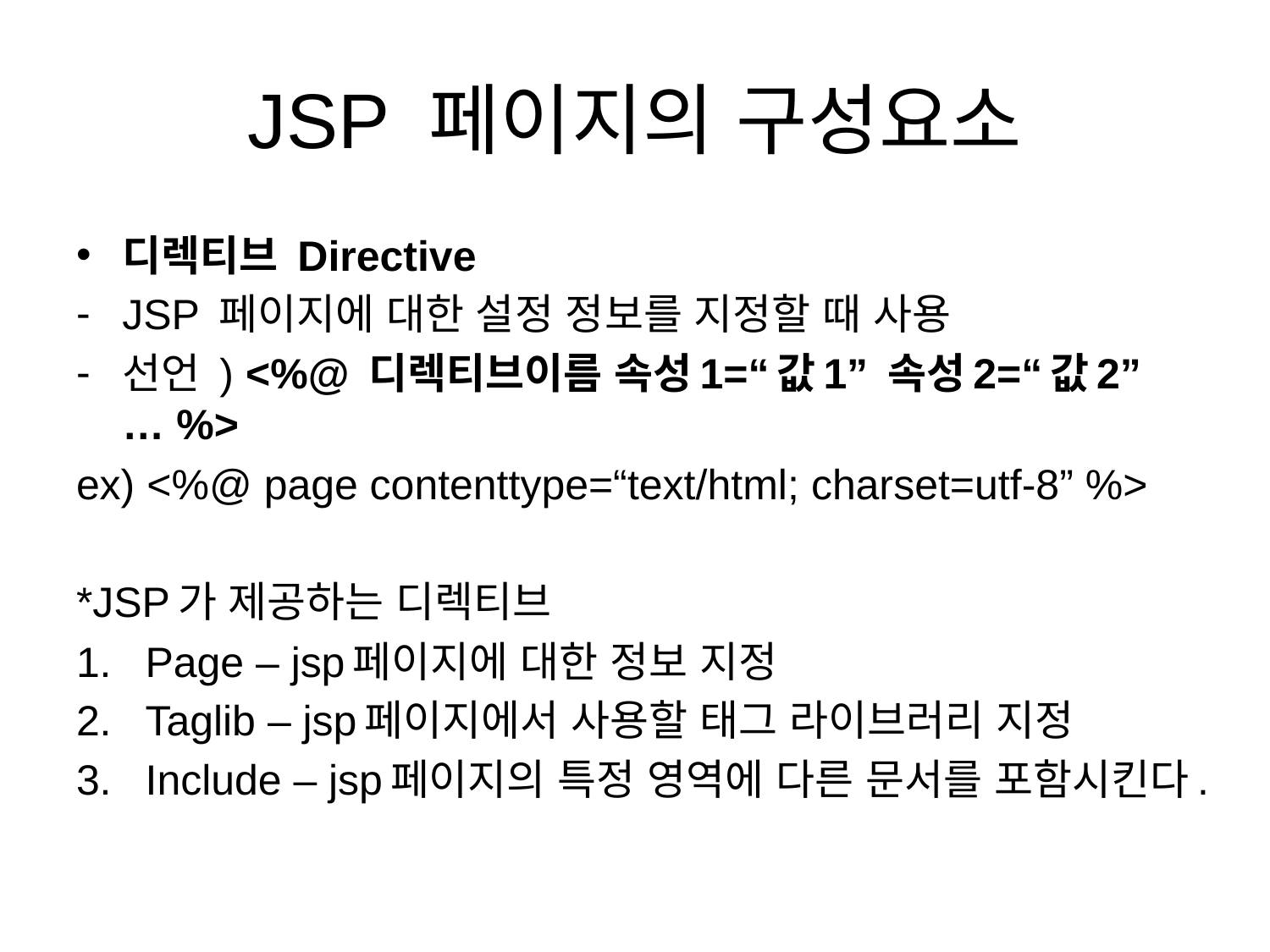

# JSP 페이지의 구성요소
디렉티브 Directive
JSP 페이지에 대한 설정 정보를 지정할 때 사용
선언 ) <%@ 디렉티브이름 속성1=“값1” 속성2=“값2” … %>
ex) <%@ page contenttype=“text/html; charset=utf-8” %>

*JSP가 제공하는 디렉티브
Page – jsp페이지에 대한 정보 지정
Taglib – jsp페이지에서 사용할 태그 라이브러리 지정
Include – jsp페이지의 특정 영역에 다른 문서를 포함시킨다.